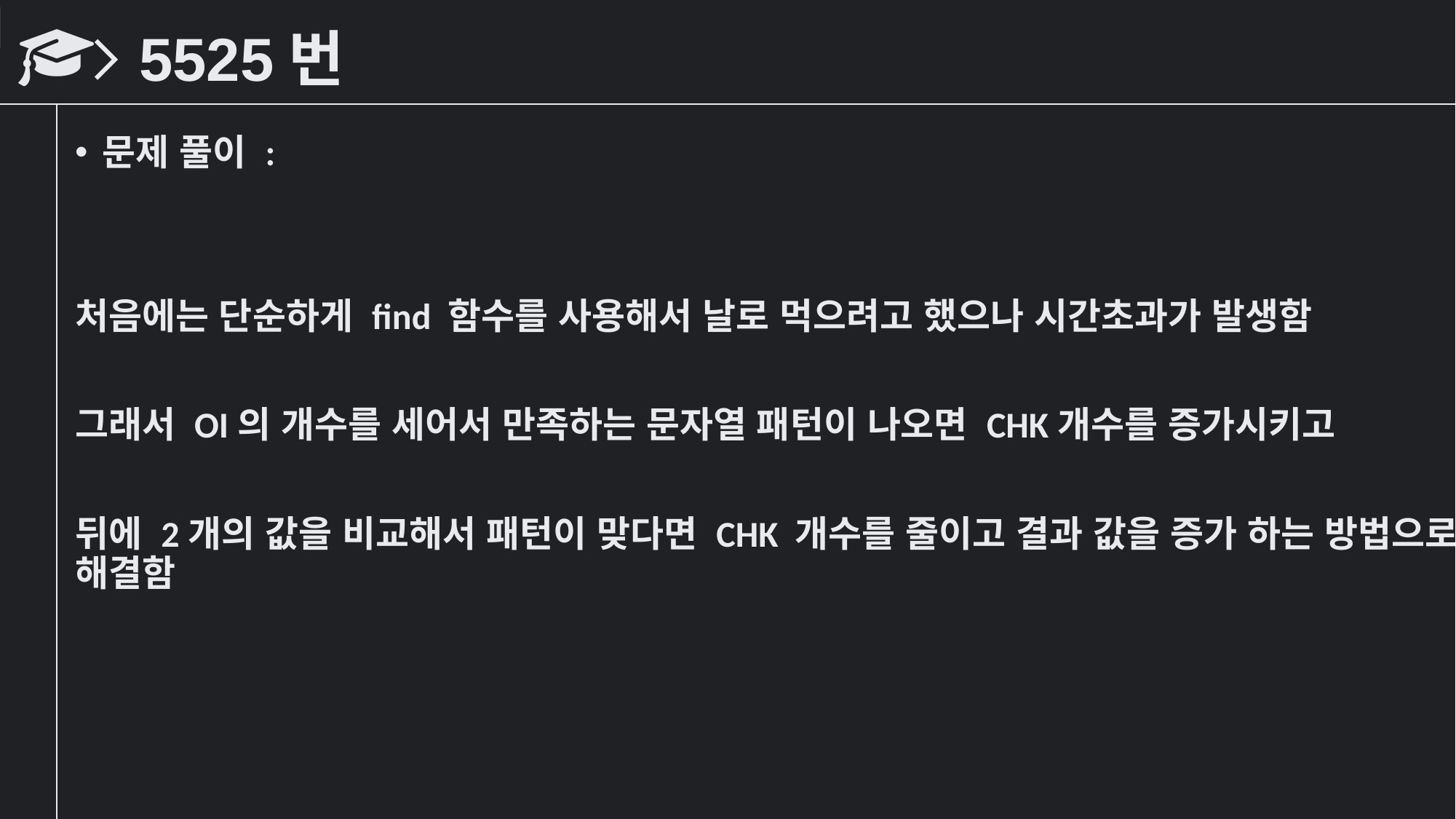

# 5525번
문제 풀이 :

처음에는 단순하게 find 함수를 사용해서 날로 먹으려고 했으나 시간초과가 발생함

그래서 OI의 개수를 세어서 만족하는 문자열 패턴이 나오면 CHK개수를 증가시키고

뒤에 2개의 값을 비교해서 패턴이 맞다면 CHK 개수를 줄이고 결과 값을 증가 하는 방법으로 해결함